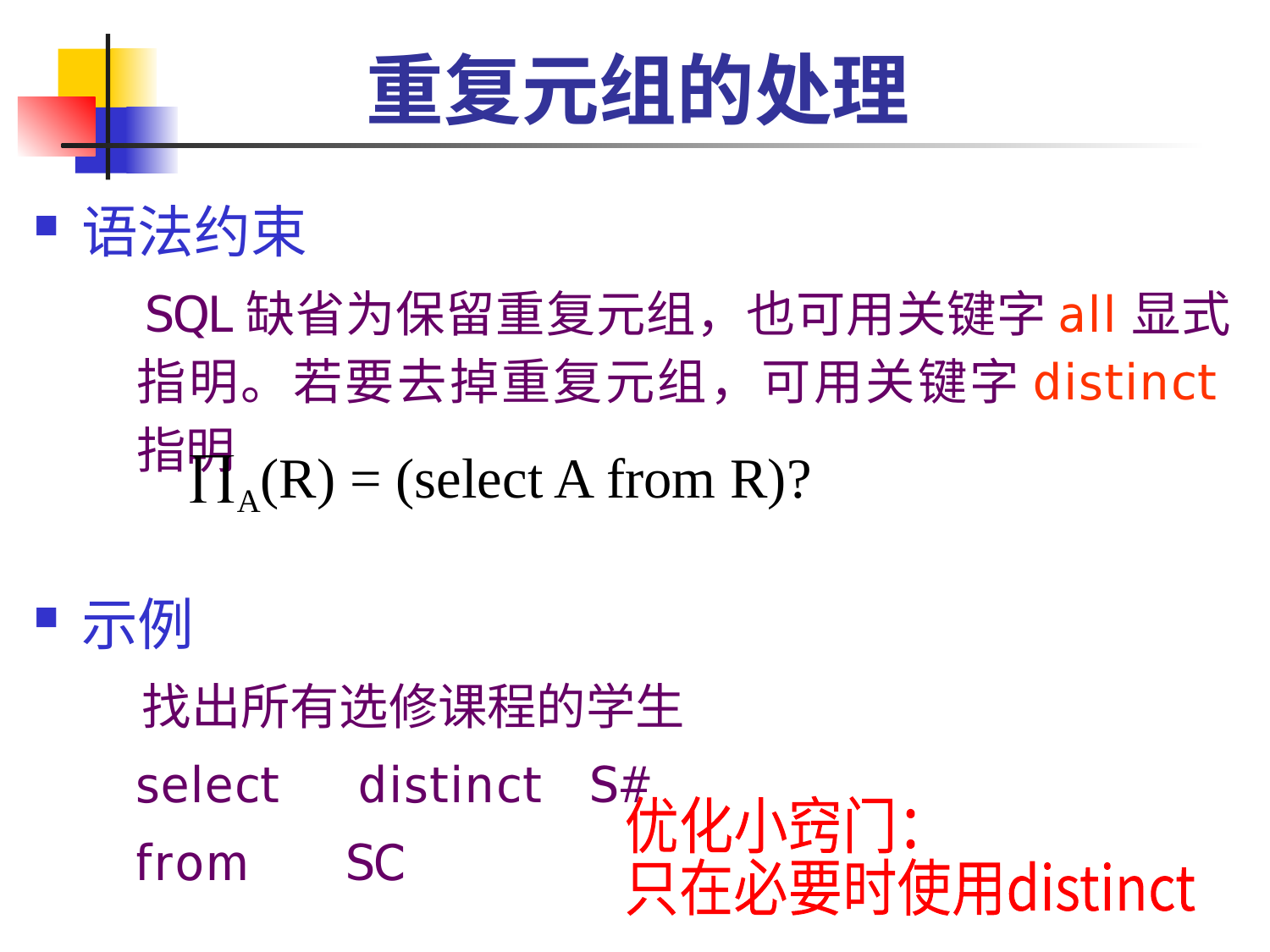

# 重复元组的处理
语法约束
   SQL缺省为保留重复元组，也可用关键字all显式指明。若要去掉重复元组，可用关键字distinct指明

示例
   找出所有选修课程的学生
	select     distinct   S#
	from      SC
∏A(R) = (select A from R)?
优化小窍门：
只在必要时使用distinct